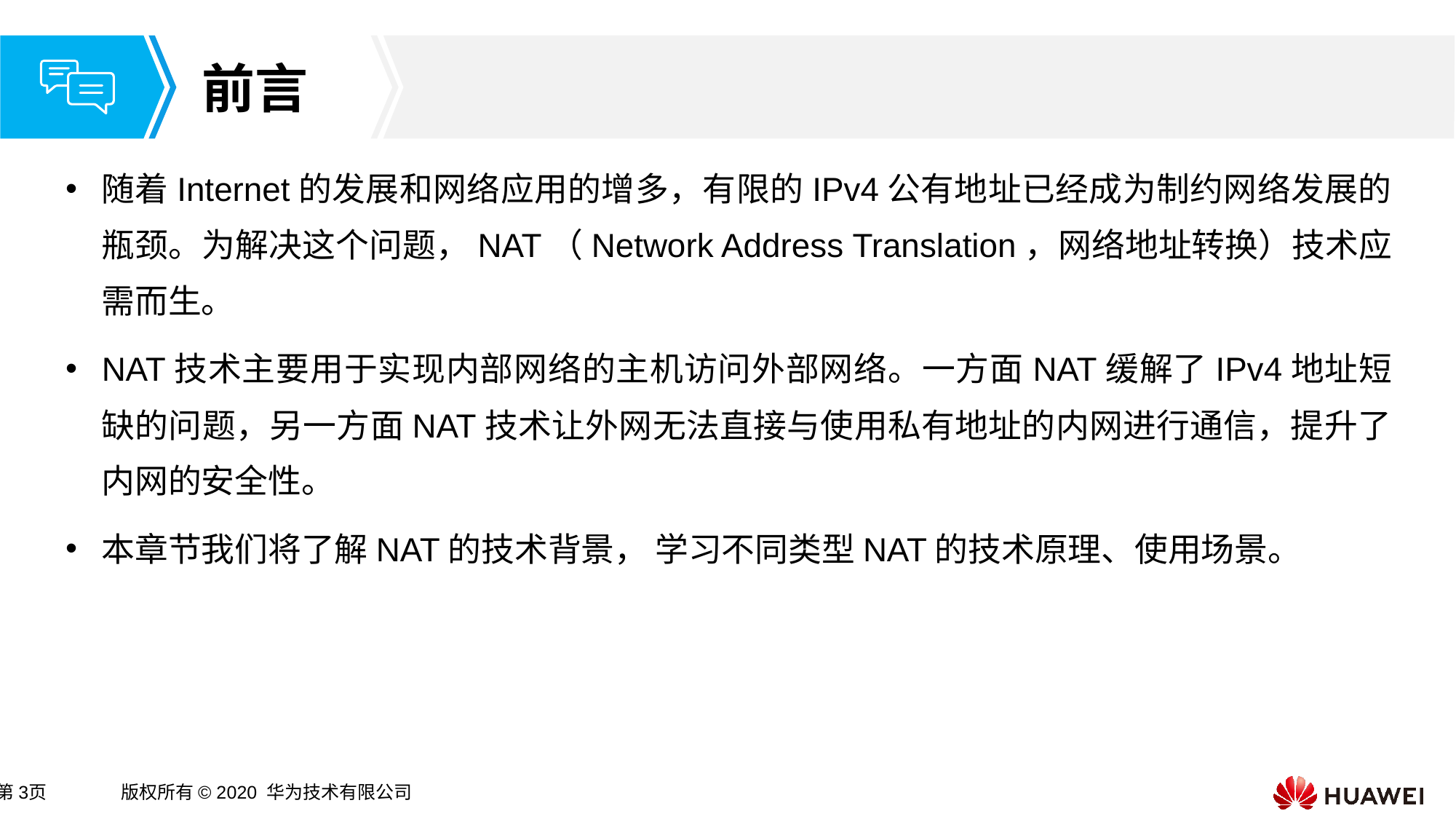

随着Internet的发展和网络应用的增多，有限的IPv4公有地址已经成为制约网络发展的瓶颈。为解决这个问题，NAT（Network Address Translation，网络地址转换）技术应需而生。
NAT技术主要用于实现内部网络的主机访问外部网络。一方面NAT缓解了IPv4地址短缺的问题，另一方面NAT技术让外网无法直接与使用私有地址的内网进行通信，提升了内网的安全性。
本章节我们将了解NAT的技术背景， 学习不同类型NAT的技术原理、使用场景。